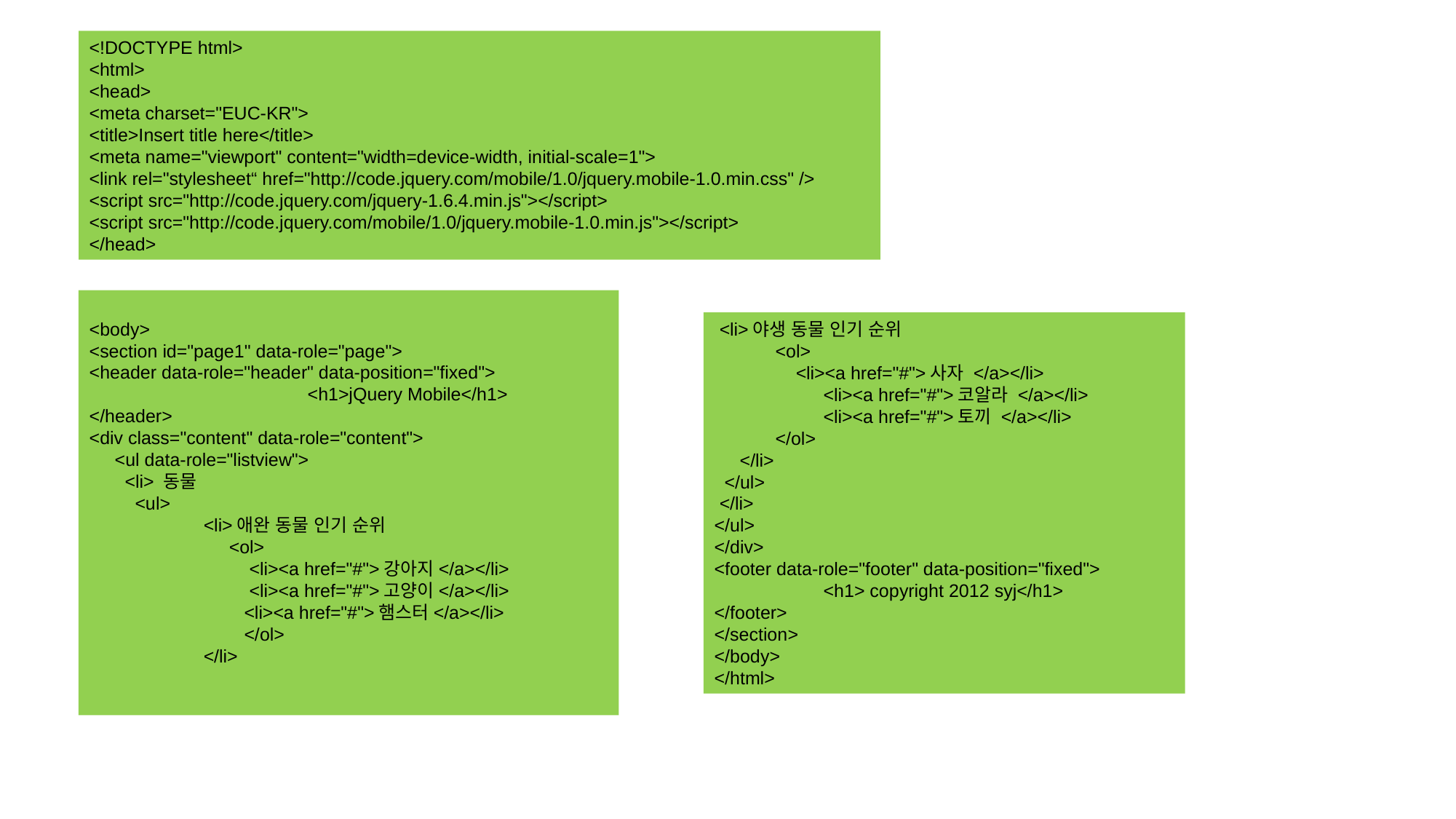

<!DOCTYPE html>
<html>
<head>
<meta charset="EUC-KR">
<title>Insert title here</title>
<meta name="viewport" content="width=device-width, initial-scale=1">
<link rel="stylesheet“ href="http://code.jquery.com/mobile/1.0/jquery.mobile-1.0.min.css" />
<script src="http://code.jquery.com/jquery-1.6.4.min.js"></script>
<script src="http://code.jquery.com/mobile/1.0/jquery.mobile-1.0.min.js"></script>
</head>

<body>
<section id="page1" data-role="page">
<header data-role="header" data-position="fixed">
		<h1>jQuery Mobile</h1>
</header>
<div class="content" data-role="content">
     <ul data-role="listview">
       <li> 동물
         <ul>
	 <li>애완 동물 인기 순위
	      <ol>
	          <li><a href="#">강아지</a></li>
	          <li><a href="#">고양이</a></li>
	         <li><a href="#">햄스터</a></li>
	         </ol>
	 </li>

 <li>야생 동물 인기 순위
            <ol>
                <li><a href="#">사자 </a></li>
	<li><a href="#">코알라 </a></li>
	<li><a href="#">토끼 </a></li>
            </ol>
     </li>
  </ul>
 </li>
</ul>
</div>
<footer data-role="footer" data-position="fixed">
	<h1> copyright 2012 syj</h1>
</footer>
</section>
</body>
</html>